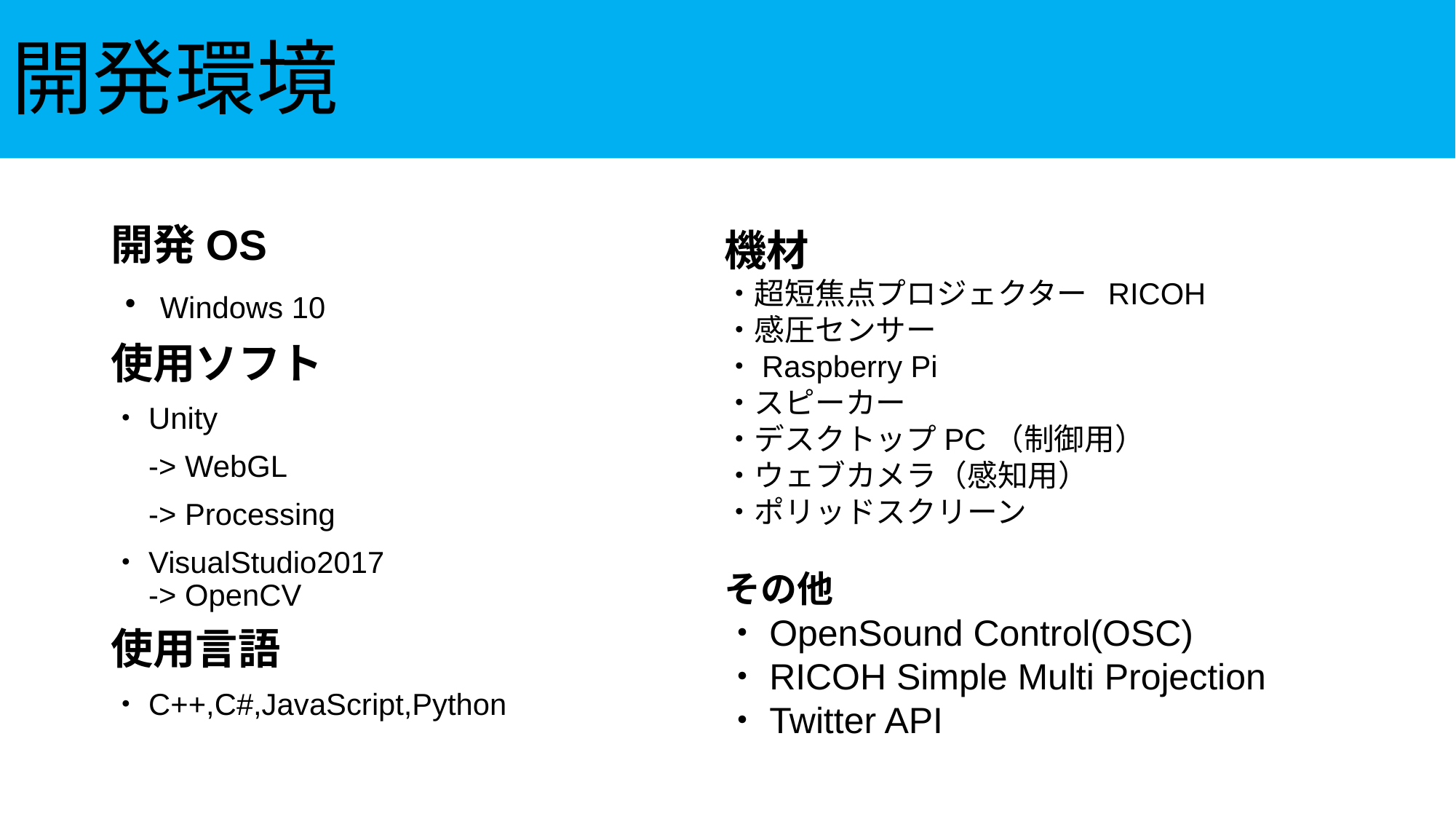

# 開発環境
開発OS
・Windows 10
使用ソフト
・Unity
　-> WebGL
　-> Processing
・VisualStudio2017
　-> OpenCV
使用言語
・C++,C#,JavaScript,Python
機材
・超短焦点プロジェクター  RICOH
・感圧センサー
・Raspberry Pi
・スピーカー
・デスクトップPC（制御用）
・ウェブカメラ（感知用）
・ポリッドスクリーン
その他
・OpenSound Control(OSC)
・RICOH Simple Multi Projection
・Twitter API